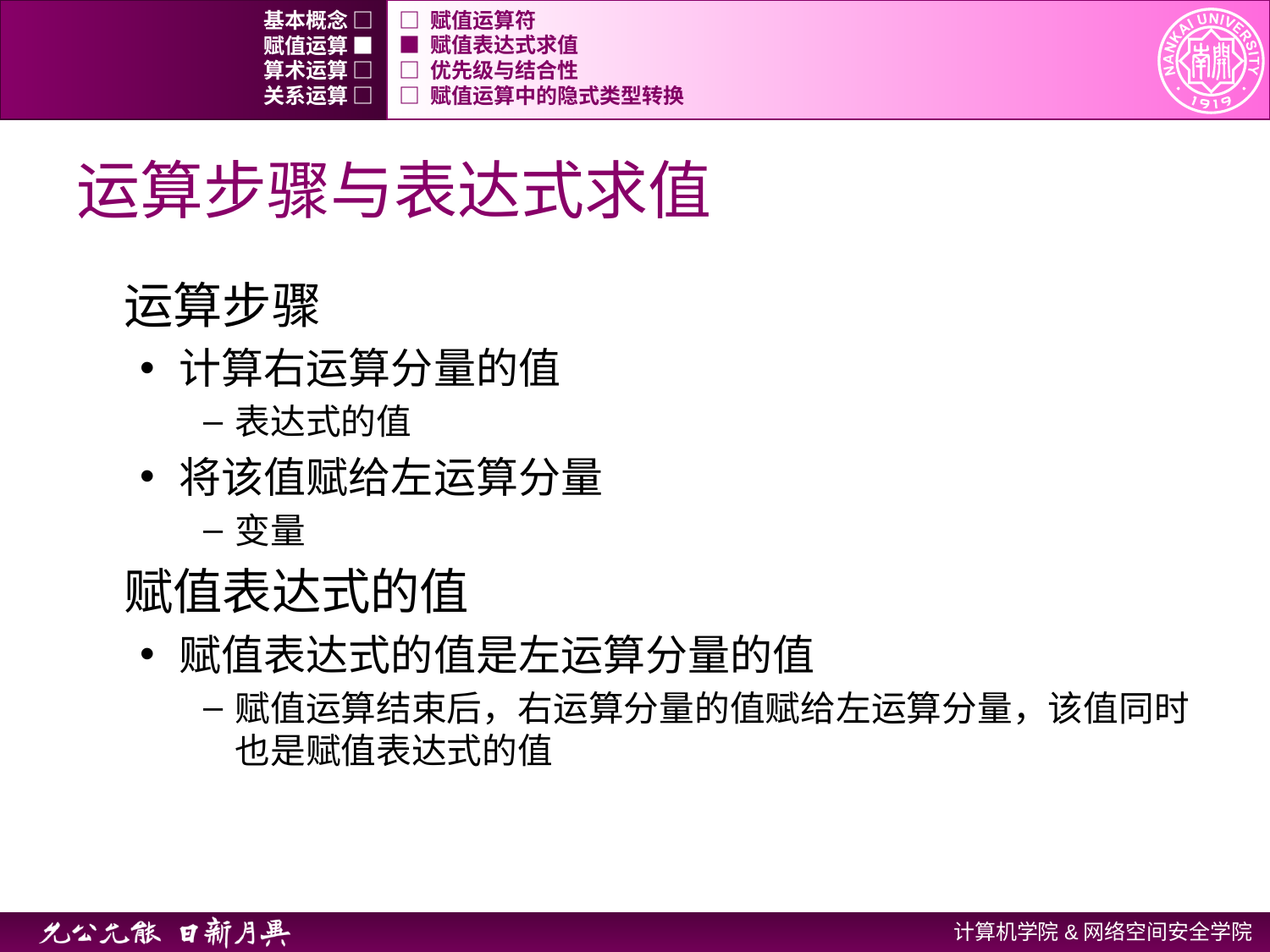

基本概念 □
□ 赋值运算符
赋值运算 ■
■ 赋值表达式求值
算术运算 □
□ 优先级与结合性
关系运算 □
□ 赋值运算中的隐式类型转换
# 运算步骤与表达式求值
运算步骤
计算右运算分量的值
表达式的值
将该值赋给左运算分量
变量
赋值表达式的值
赋值表达式的值是左运算分量的值
赋值运算结束后，右运算分量的值赋给左运算分量，该值同时也是赋值表达式的值